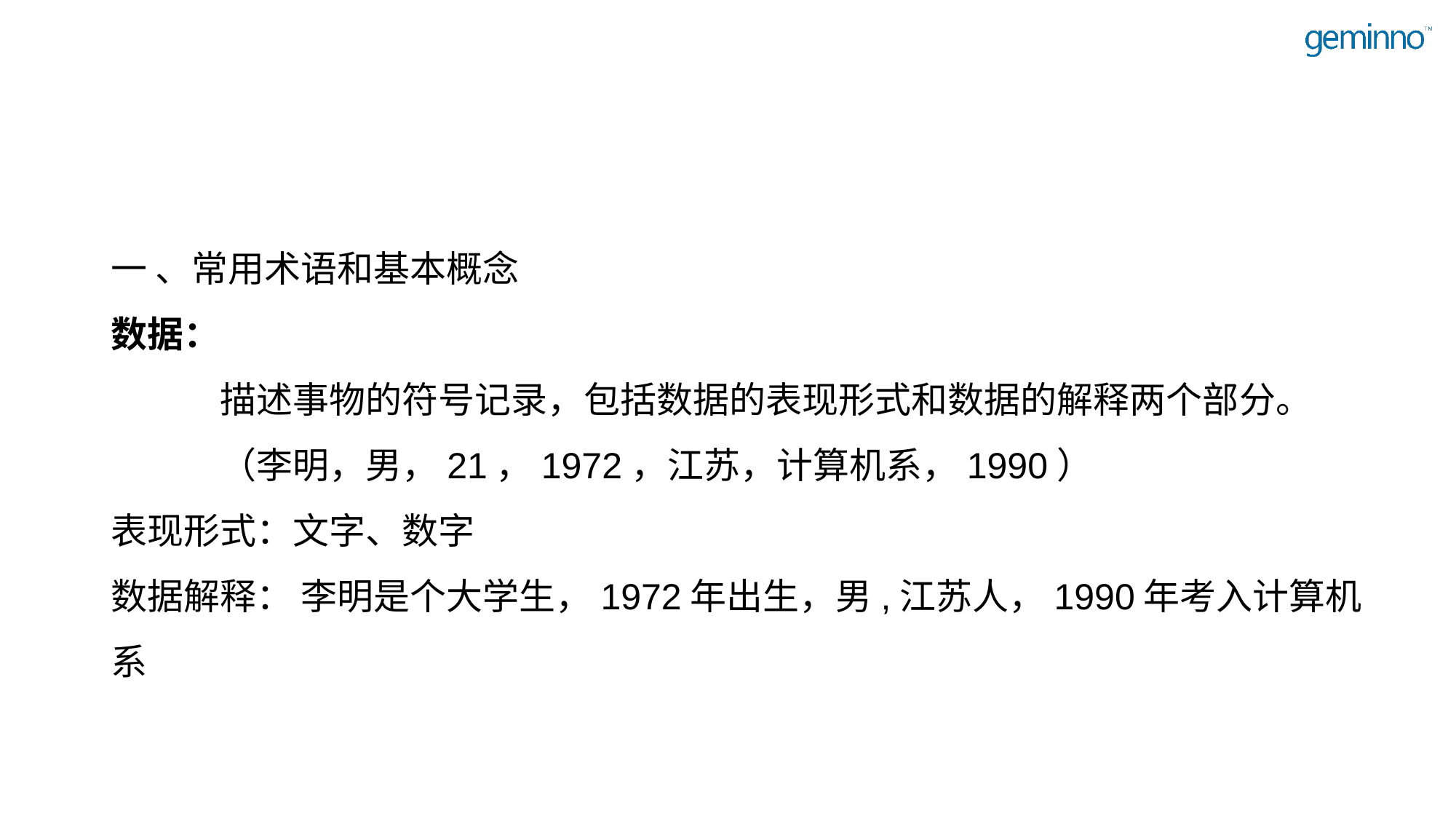

一 、常用术语和基本概念
数据：
	描述事物的符号记录，包括数据的表现形式和数据的解释两个部分。
	（李明，男，21，1972，江苏，计算机系，1990）
表现形式：文字、数字
数据解释： 李明是个大学生，1972年出生，男,江苏人，1990年考入计算机系